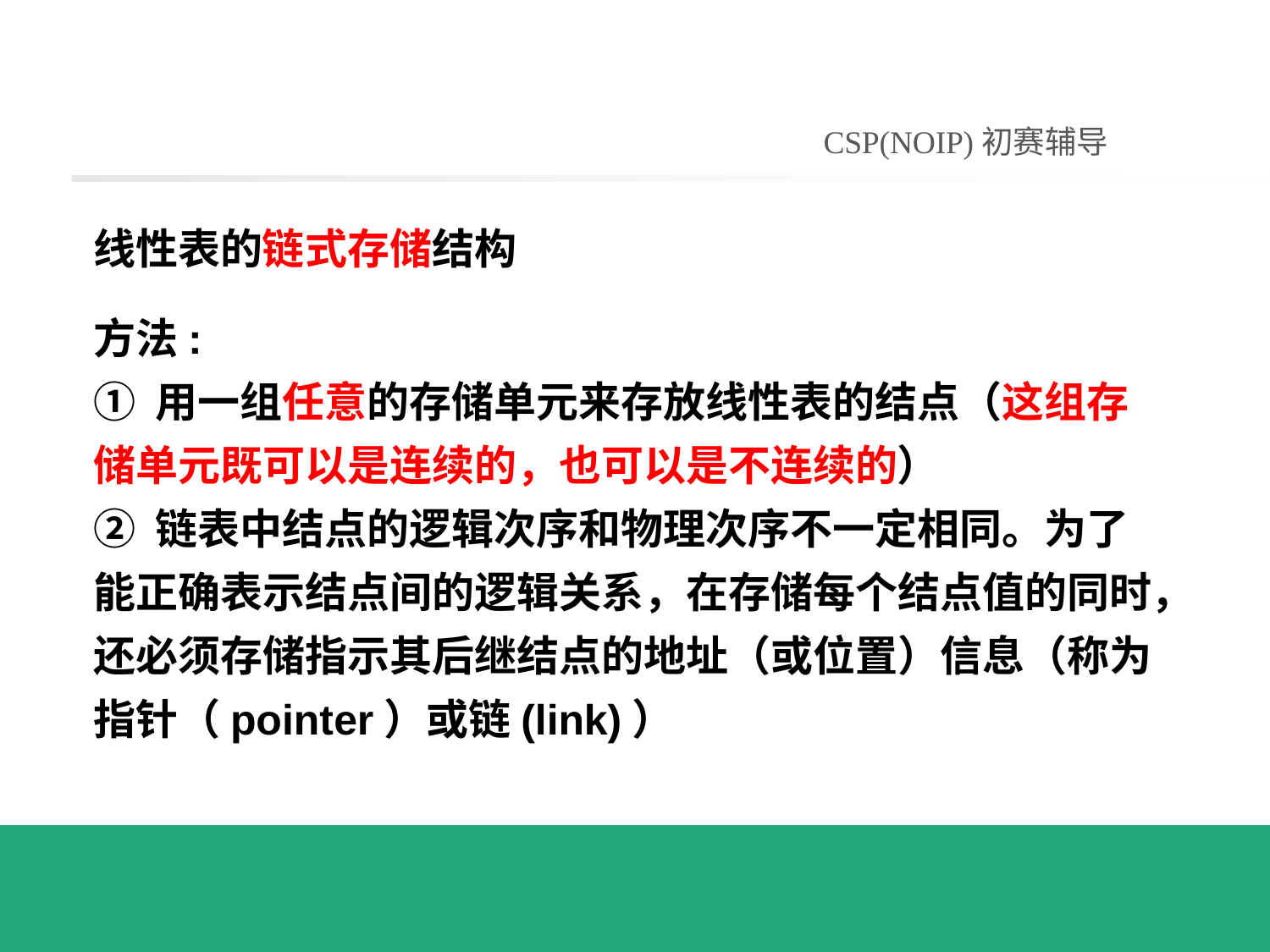

# CSP(NOIP)初赛辅导

线性表的链式存储结构
方法:
① 用一组任意的存储单元来存放线性表的结点（这组存 储单元既可以是连续的，也可以是不连续的）
② 链表中结点的逻辑次序和物理次序不一定相同。为了
能正确表示结点间的逻辑关系，在存储每个结点值的同时， 还必须存储指示其后继结点的地址（或位置）信息（称为 指针（pointer）或链(link)）